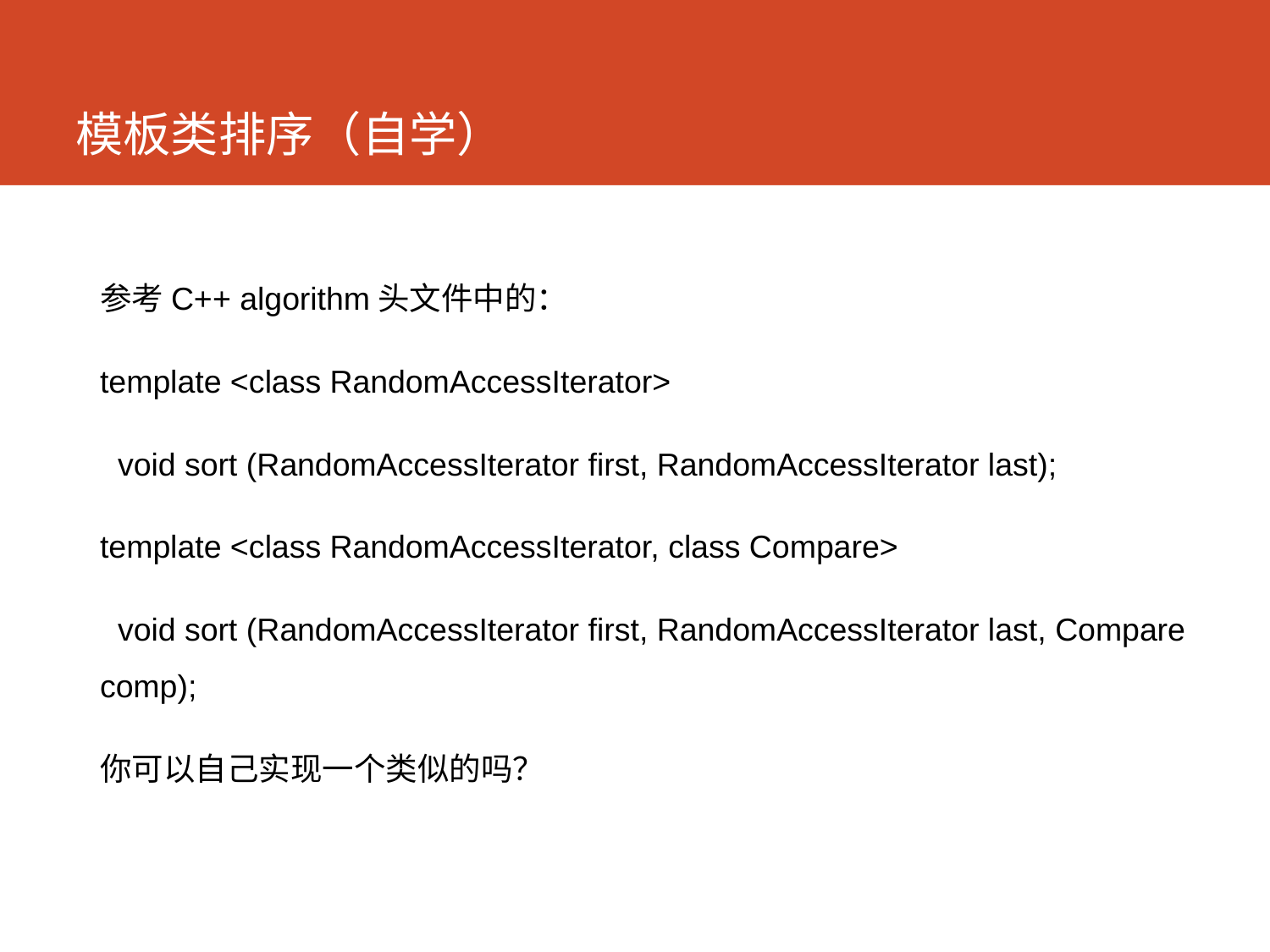

# 模板类排序（自学）
参考C++ algorithm头文件中的：
template <class RandomAccessIterator>
  void sort (RandomAccessIterator first, RandomAccessIterator last);
template <class RandomAccessIterator, class Compare>
  void sort (RandomAccessIterator first, RandomAccessIterator last, Compare comp);
你可以自己实现一个类似的吗？